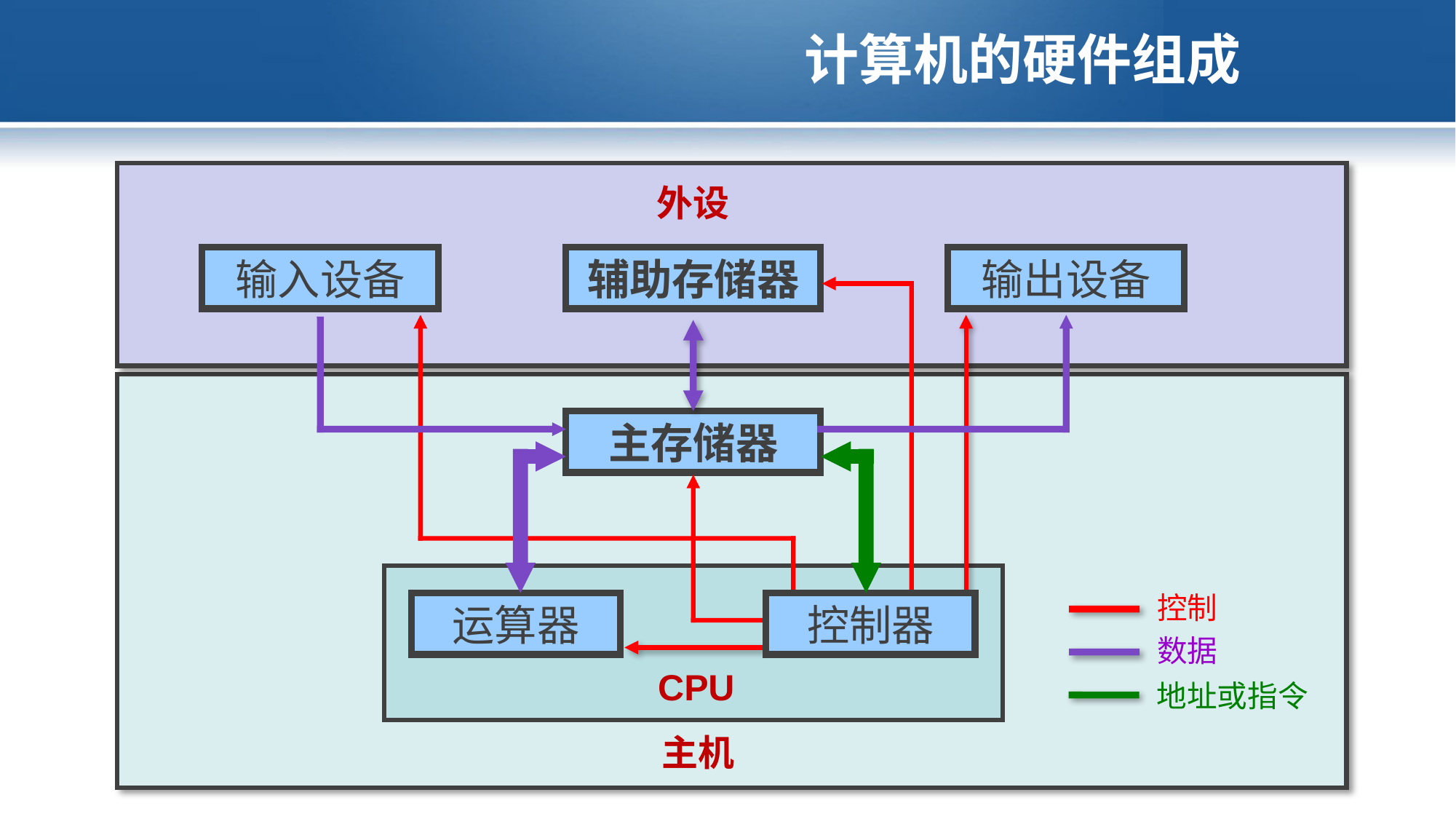

计算机的硬件组成

外设
输入设备
辅助存储器
输出设备

主机
主存储器

CPU
控制

数据

地址或指令

运算器
控制器